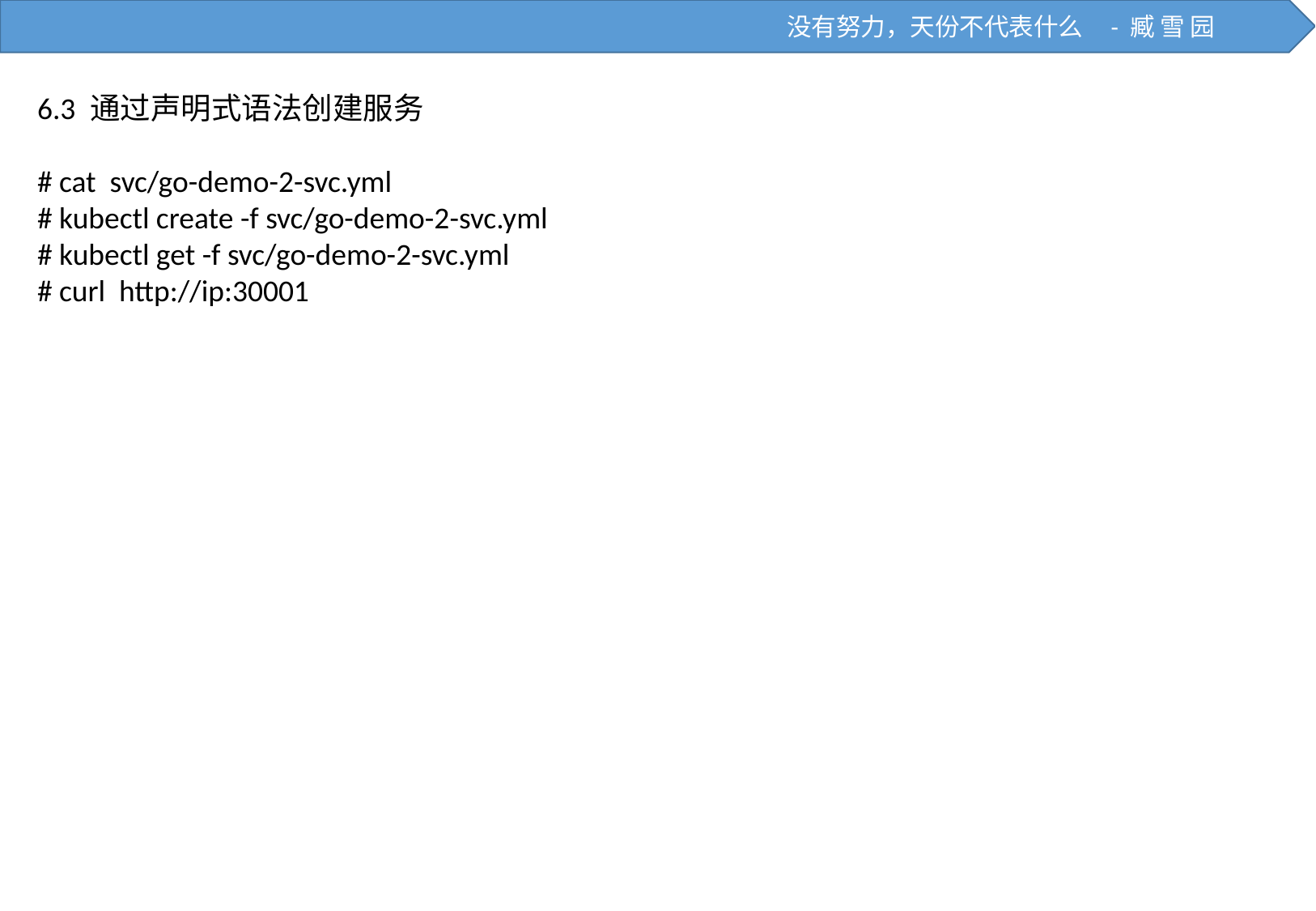

没有努力，天份不代表什么    - 臧 雪 园
6.3 通过声明式语法创建服务

# cat  svc/go-demo-2-svc.yml
# kubectl create -f svc/go-demo-2-svc.yml
# kubectl get -f svc/go-demo-2-svc.yml
# curl  http://ip:30001